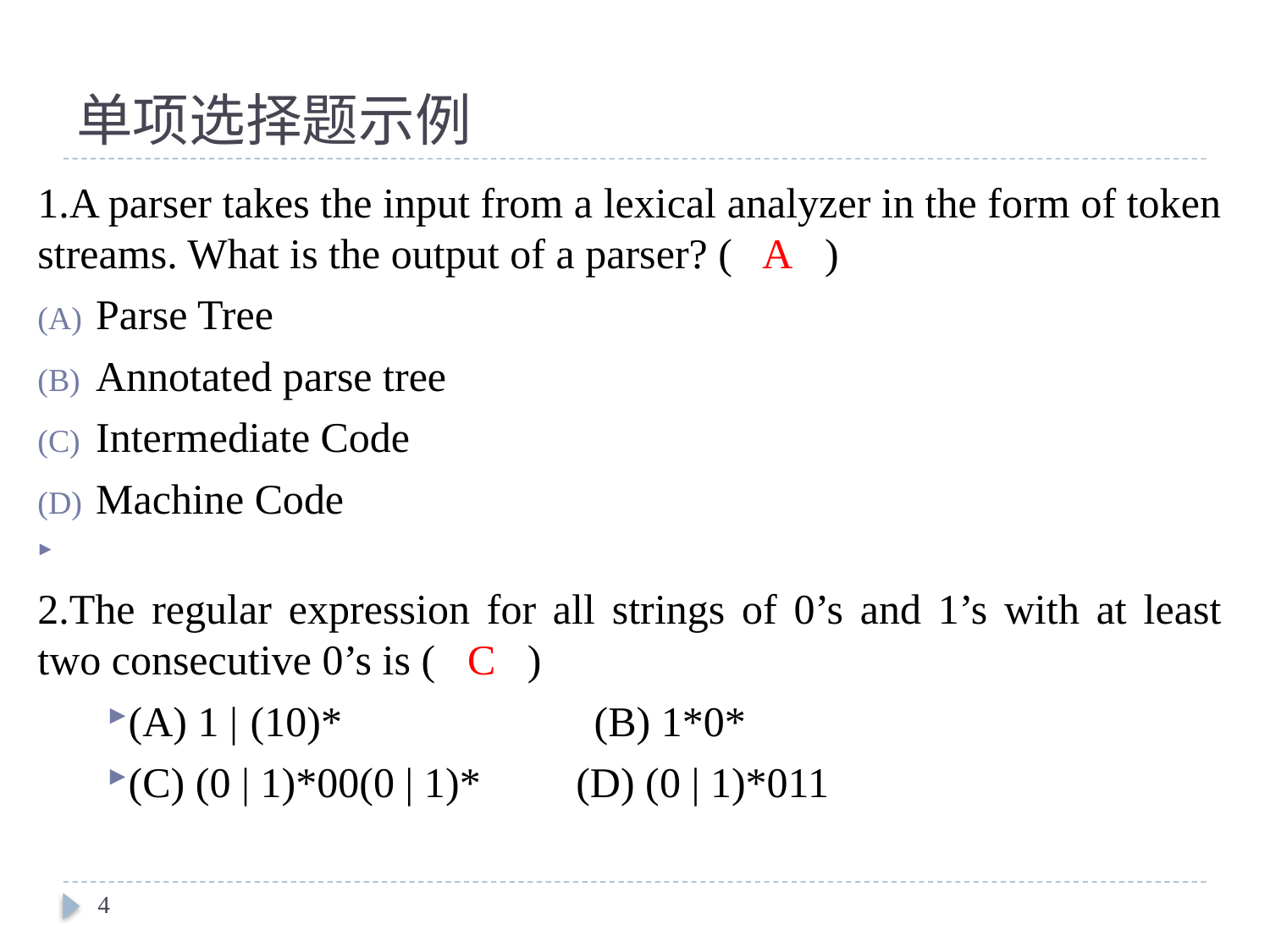

单项选择题示例
1.A parser takes the input from a lexical analyzer in the form of token streams. What is the output of a parser? (   A   )
 Parse Tree
 Annotated parse tree
 Intermediate Code
 Machine Code

2.The regular expression for all strings of 0’s and 1’s with at least two consecutive 0’s is (   C   )
(A) 1 |  (10)*	             (B) 1*0*
(C) (0 | 1)*00(0 | 1)*         (D) (0 | 1)*011

4